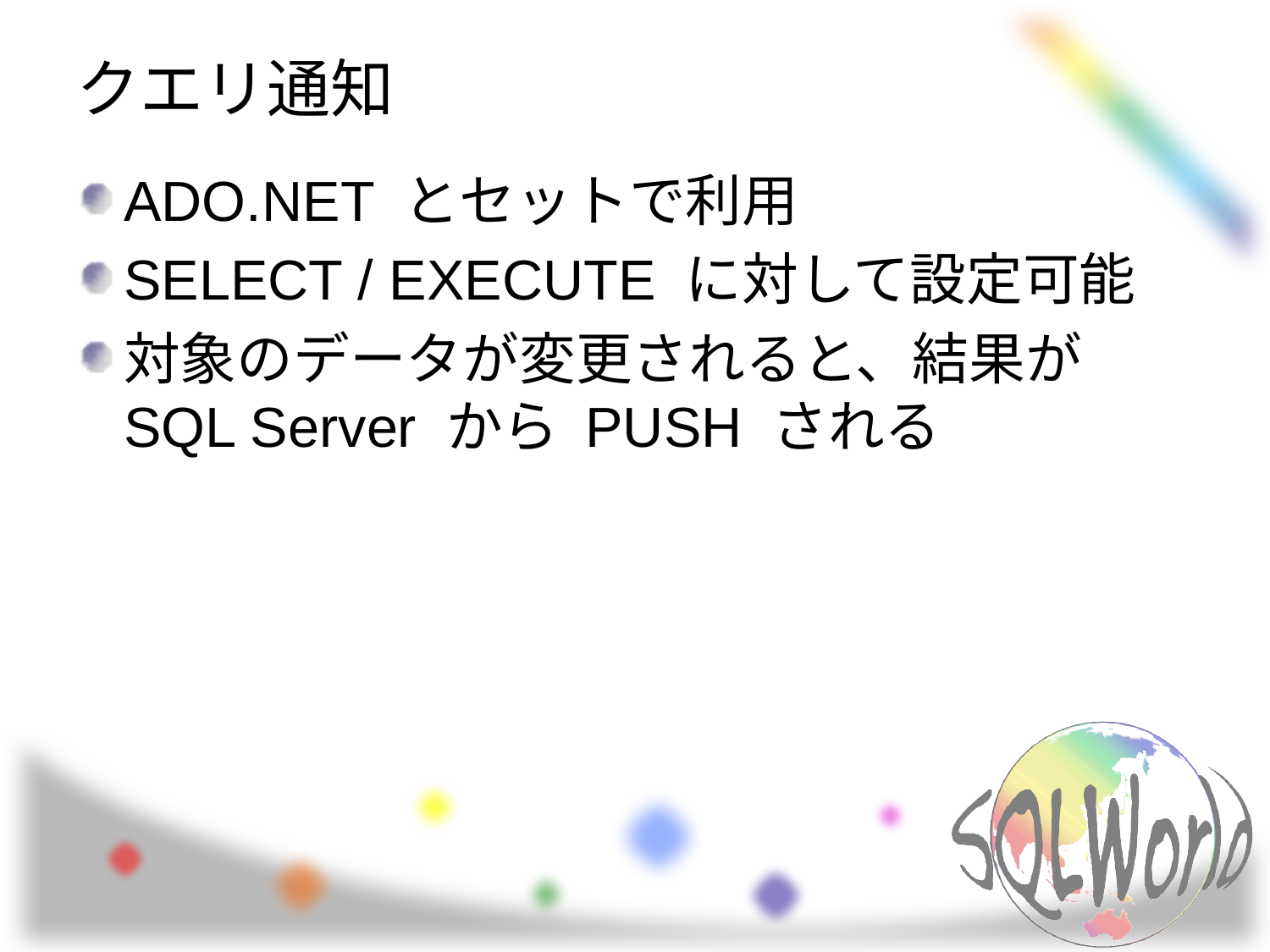

# クエリ通知
ADO.NET とセットで利用
SELECT / EXECUTE に対して設定可能
対象のデータが変更されると、結果が SQL Server から PUSH される